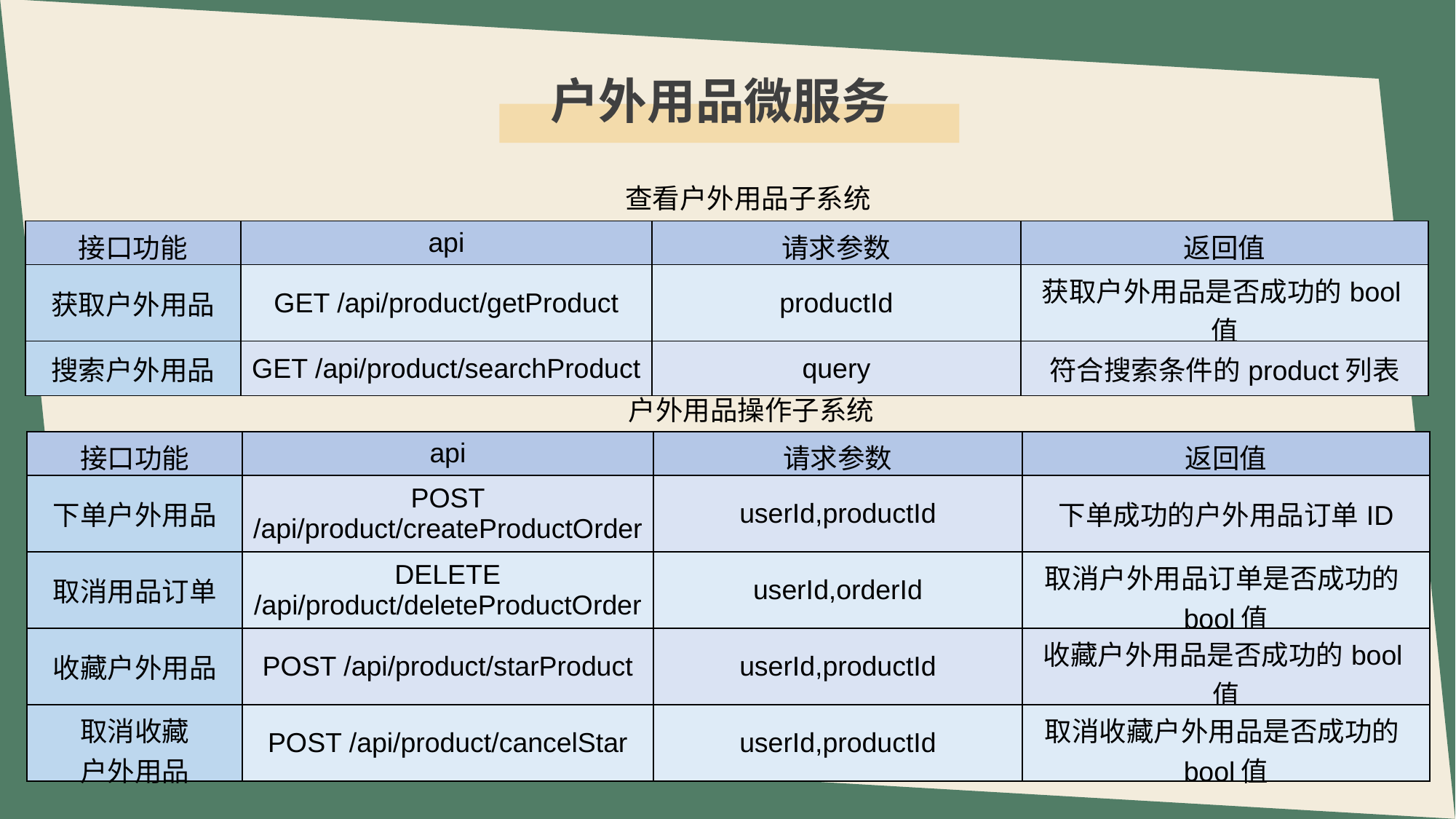

户外用品微服务

查看户外用品子系统
e7d195523061f1c066b07af569392582e34b383e870941e45A9F265A01B343BAB71AA68CCD0631A7B7DE1272822047E4CBFC978F0A03706D738F6232142EC909A232ED66B5EC504804C64D3B242CD4B5FC2DA3AE84CA9B46A3FEEE0E7442F0006B2BA9FE9E8DC78B8BC8F69C9185A05683AF110758766639E2D53B09BE947177E0506F7E95AAB9302477588C87490663
| 接口功能 | api | 请求参数 | 返回值 |
| --- | --- | --- | --- |
| 获取户外用品 | GET /api/product/getProduct | productId | 获取户外用品是否成功的bool值 |
| 搜索户外用品 | GET /api/product/searchProduct | query | 符合搜索条件的product列表 |

户外用品操作子系统
| 接口功能 | api | 请求参数 | 返回值 |
| --- | --- | --- | --- |
| 下单户外用品 | POST /api/product/createProductOrder | userId,productId | 下单成功的户外用品订单ID |
| 取消用品订单 | DELETE /api/product/deleteProductOrder | userId,orderId | 取消户外用品订单是否成功的bool值 |
| 收藏户外用品 | POST /api/product/starProduct | userId,productId | 收藏户外用品是否成功的bool值 |
| 取消收藏 户外用品 | POST /api/product/cancelStar | userId,productId | 取消收藏户外用品是否成功的bool值 |